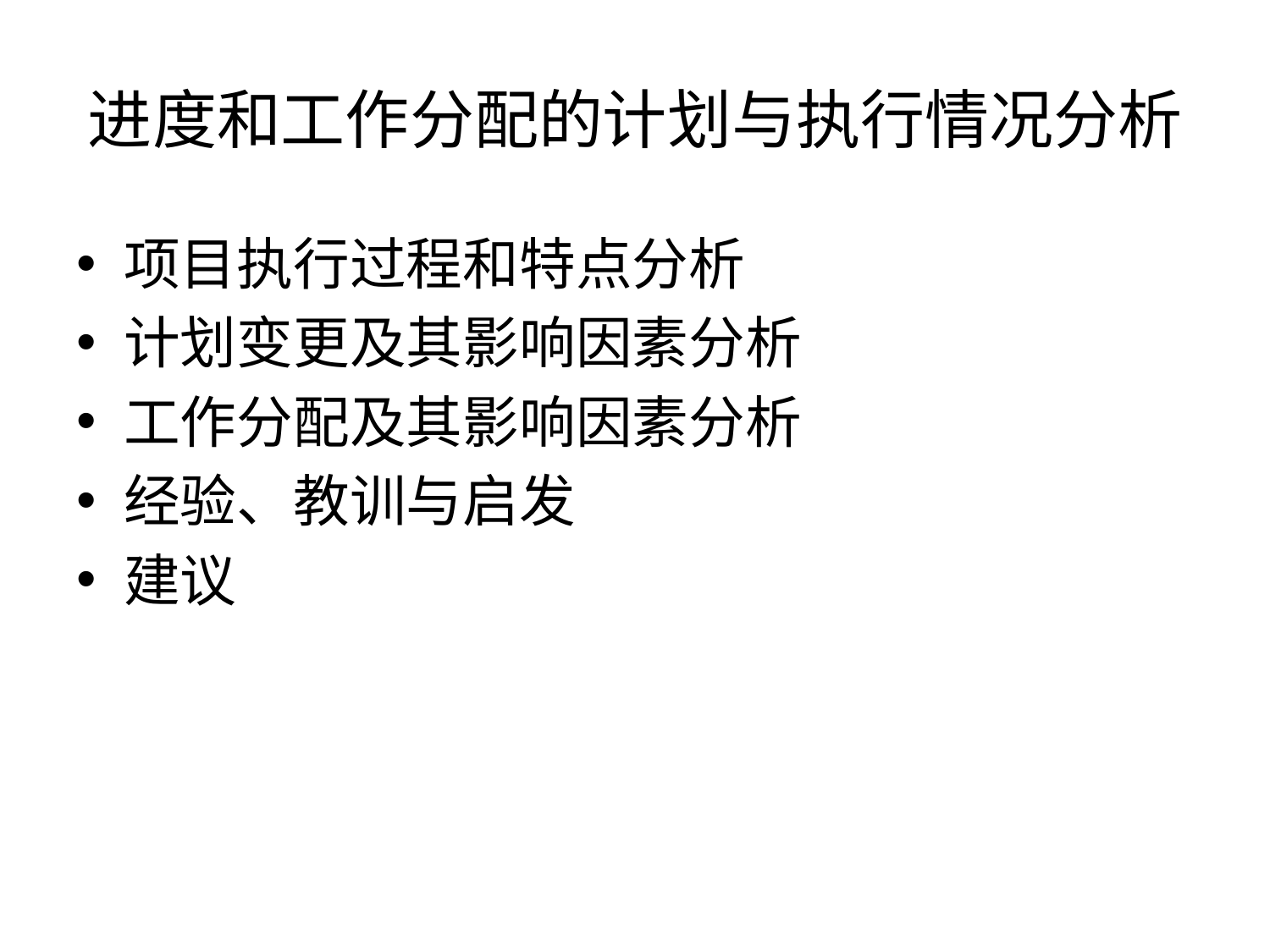

# 进度和工作分配的计划与执行情况分析
项目执行过程和特点分析
计划变更及其影响因素分析
工作分配及其影响因素分析
经验、教训与启发
建议